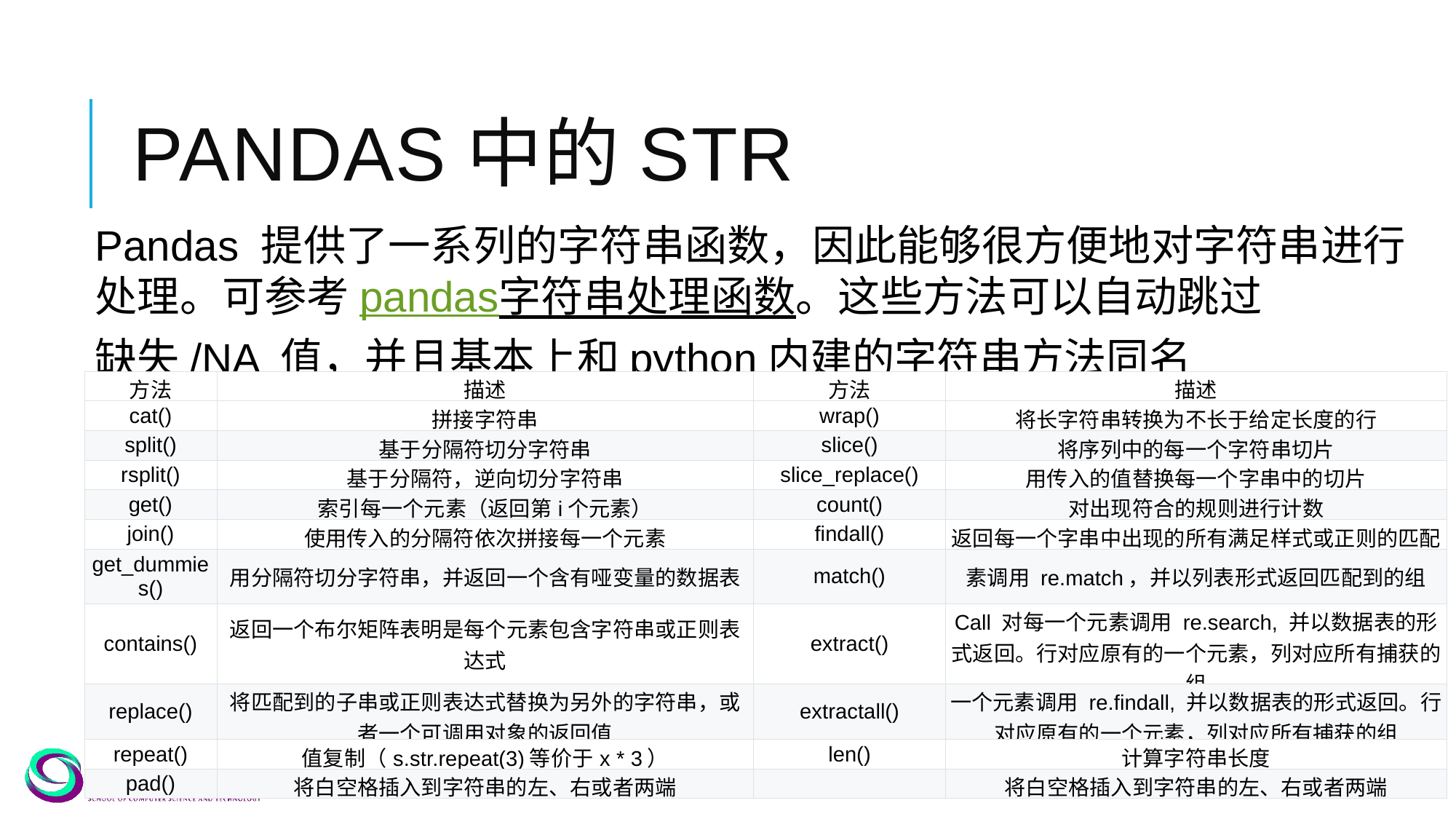

# Pandas中的str
Pandas 提供了一系列的字符串函数，因此能够很方便地对字符串进行处理。可参考pandas字符串处理函数。这些方法可以自动跳过 缺失/NA 值，并且基本上和python内建的字符串方法同名
| 方法 | 描述 | 方法 | 描述 |
| --- | --- | --- | --- |
| cat() | 拼接字符串 | wrap() | 将长字符串转换为不长于给定长度的行 |
| split() | 基于分隔符切分字符串 | slice() | 将序列中的每一个字符串切片 |
| rsplit() | 基于分隔符，逆向切分字符串 | slice\_replace() | 用传入的值替换每一个字串中的切片 |
| get() | 索引每一个元素（返回第i个元素） | count() | 对出现符合的规则进行计数 |
| join() | 使用传入的分隔符依次拼接每一个元素 | findall() | 返回每一个字串中出现的所有满足样式或正则的匹配 |
| get\_dummies() | 用分隔符切分字符串，并返回一个含有哑变量的数据表 | match() | 素调用 re.match，并以列表形式返回匹配到的组 |
| contains() | 返回一个布尔矩阵表明是每个元素包含字符串或正则表达式 | extract() | Call 对每一个元素调用 re.search, 并以数据表的形式返回。行对应原有的一个元素，列对应所有捕获的组 |
| replace() | 将匹配到的子串或正则表达式替换为另外的字符串，或者一个可调用对象的返回值 | extractall() | 一个元素调用 re.findall, 并以数据表的形式返回。行对应原有的一个元素，列对应所有捕获的组 |
| repeat() | 值复制（s.str.repeat(3)等价于x \* 3） | len() | 计算字符串长度 |
| pad() | 将白空格插入到字符串的左、右或者两端 |  | 将白空格插入到字符串的左、右或者两端 |